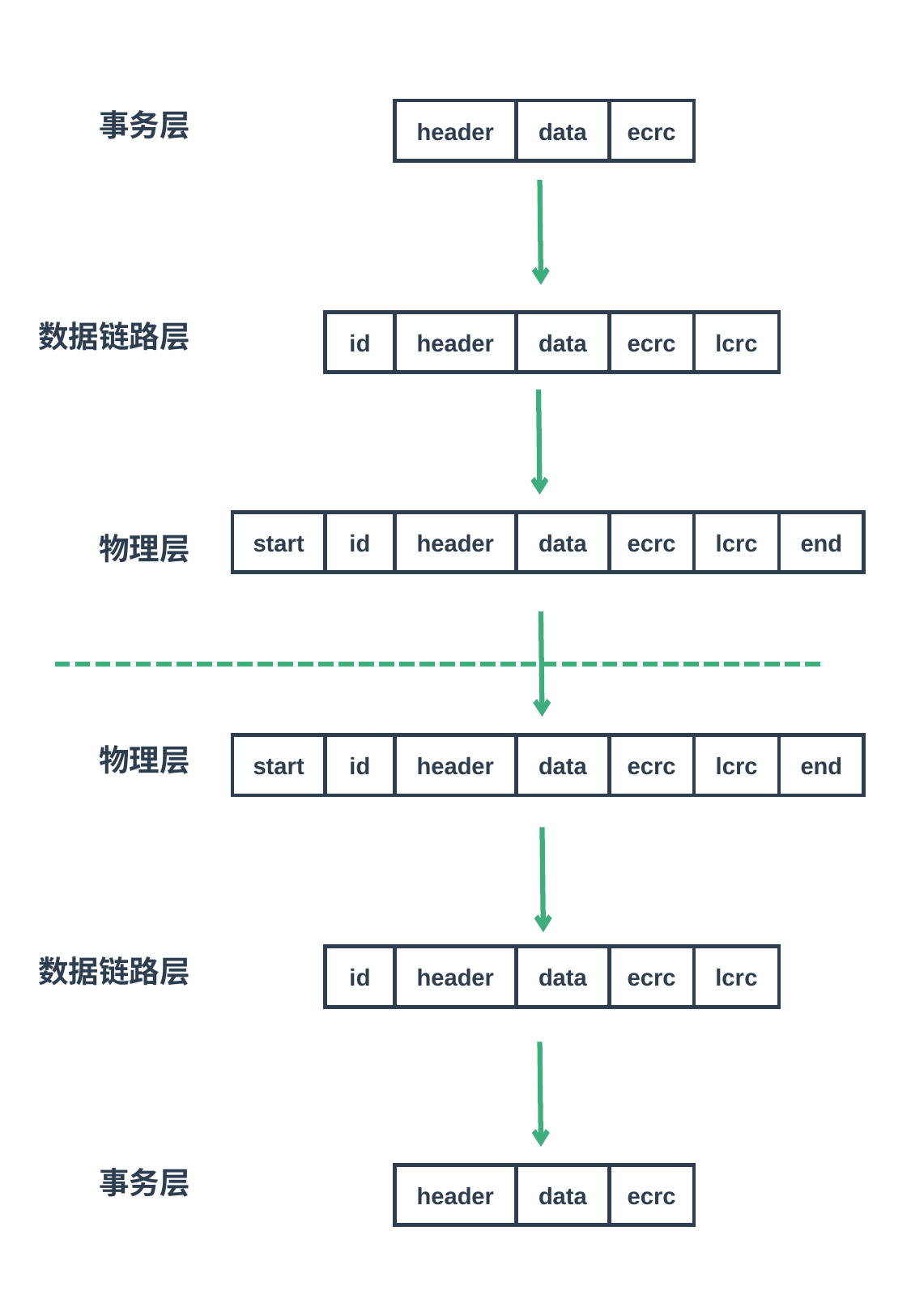

事务层
header
data
ecrc
数据链路层
id
header
data
ecrc
lcrc
start
id
header
data
ecrc
lcrc
end
物理层
物理层
start
id
header
data
ecrc
lcrc
end
数据链路层
id
header
data
ecrc
lcrc
事务层
header
data
ecrc